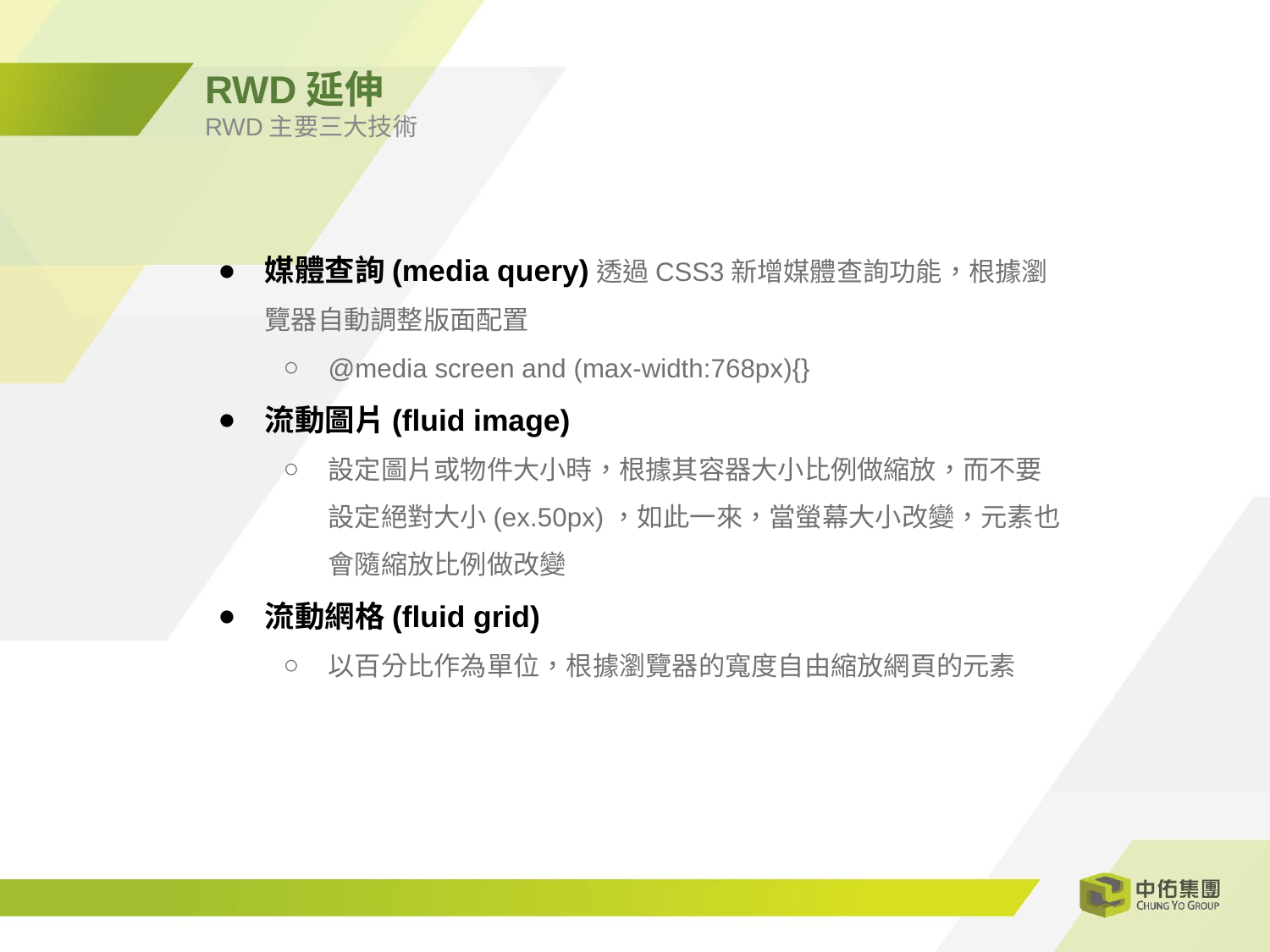

RWD延伸
RWD主要三大技術
媒體查詢(media query)透過CSS3新增媒體查詢功能，根據瀏覽器自動調整版面配置
@media screen and (max-width:768px){}
流動圖片(fluid image)
設定圖片或物件大小時，根據其容器大小比例做縮放，而不要設定絕對大小(ex.50px)，如此一來，當螢幕大小改變，元素也會隨縮放比例做改變
流動網格(fluid grid)
以百分比作為單位，根據瀏覽器的寬度自由縮放網頁的元素